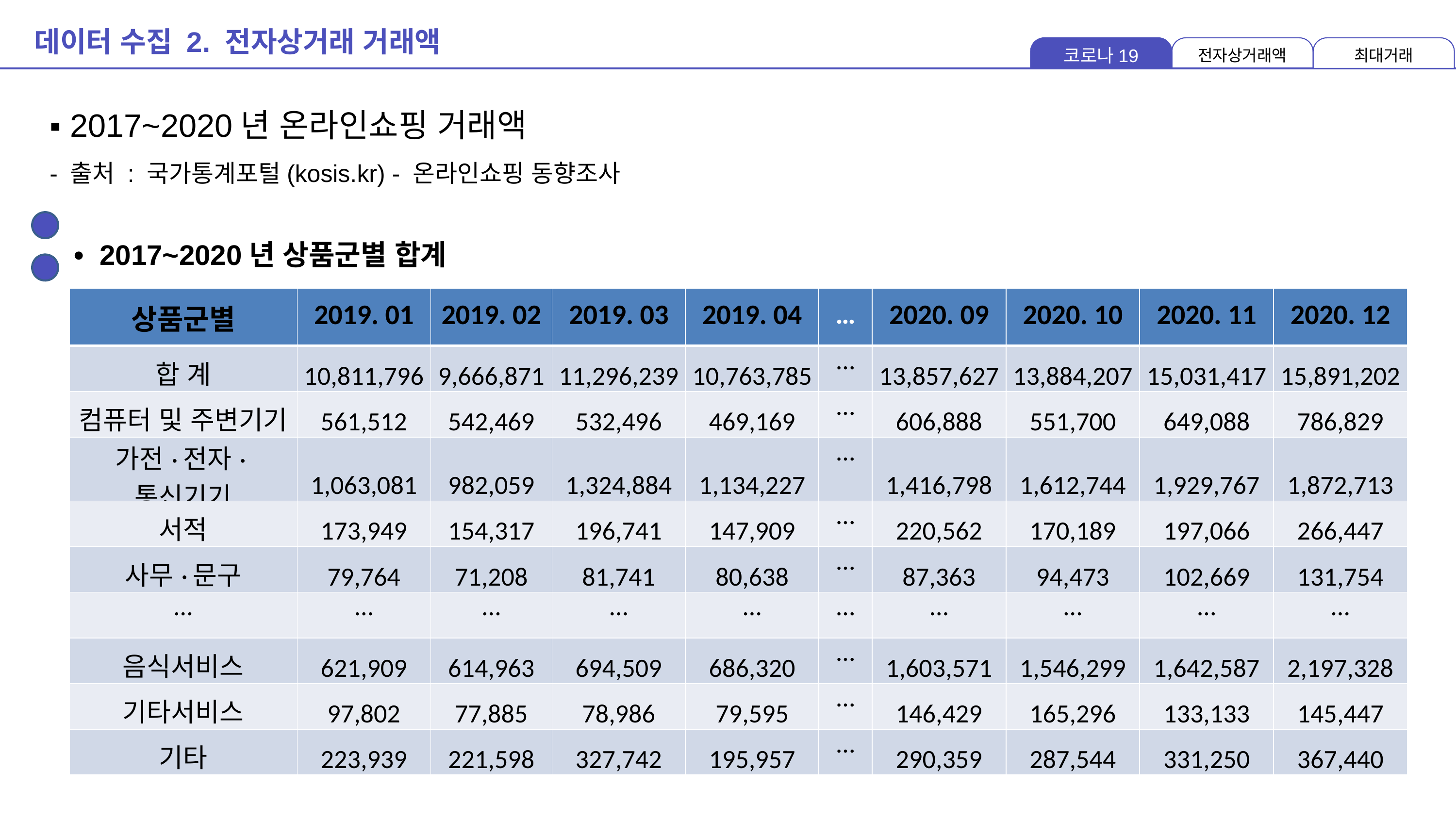

데이터 수집 2. 전자상거래 거래액
코로나19
전자상거래액
최대거래
▪ 2017~2020년 온라인쇼핑 거래액
- 출처 : 국가통계포털(kosis.kr) - 온라인쇼핑 동향조사

•  2017~2020년 상품군별 합계
| 상품군별 | 2019. 01 | 2019. 02 | 2019. 03 | 2019. 04 | … | 2020. 09 | 2020. 10 | 2020. 11 | 2020. 12 |
| --- | --- | --- | --- | --- | --- | --- | --- | --- | --- |
| 합 계 | 10,811,796 | 9,666,871 | 11,296,239 | 10,763,785 | … | 13,857,627 | 13,884,207 | 15,031,417 | 15,891,202 |
| 컴퓨터 및 주변기기 | 561,512 | 542,469 | 532,496 | 469,169 | … | 606,888 | 551,700 | 649,088 | 786,829 |
| 가전·전자·통신기기 | 1,063,081 | 982,059 | 1,324,884 | 1,134,227 | … | 1,416,798 | 1,612,744 | 1,929,767 | 1,872,713 |
| 서적 | 173,949 | 154,317 | 196,741 | 147,909 | … | 220,562 | 170,189 | 197,066 | 266,447 |
| 사무·문구 | 79,764 | 71,208 | 81,741 | 80,638 | … | 87,363 | 94,473 | 102,669 | 131,754 |
| … | … | … | … | … | … | … | … | … | … |
| 음식서비스 | 621,909 | 614,963 | 694,509 | 686,320 | … | 1,603,571 | 1,546,299 | 1,642,587 | 2,197,328 |
| 기타서비스 | 97,802 | 77,885 | 78,986 | 79,595 | … | 146,429 | 165,296 | 133,133 | 145,447 |
| 기타 | 223,939 | 221,598 | 327,742 | 195,957 | … | 290,359 | 287,544 | 331,250 | 367,440 |